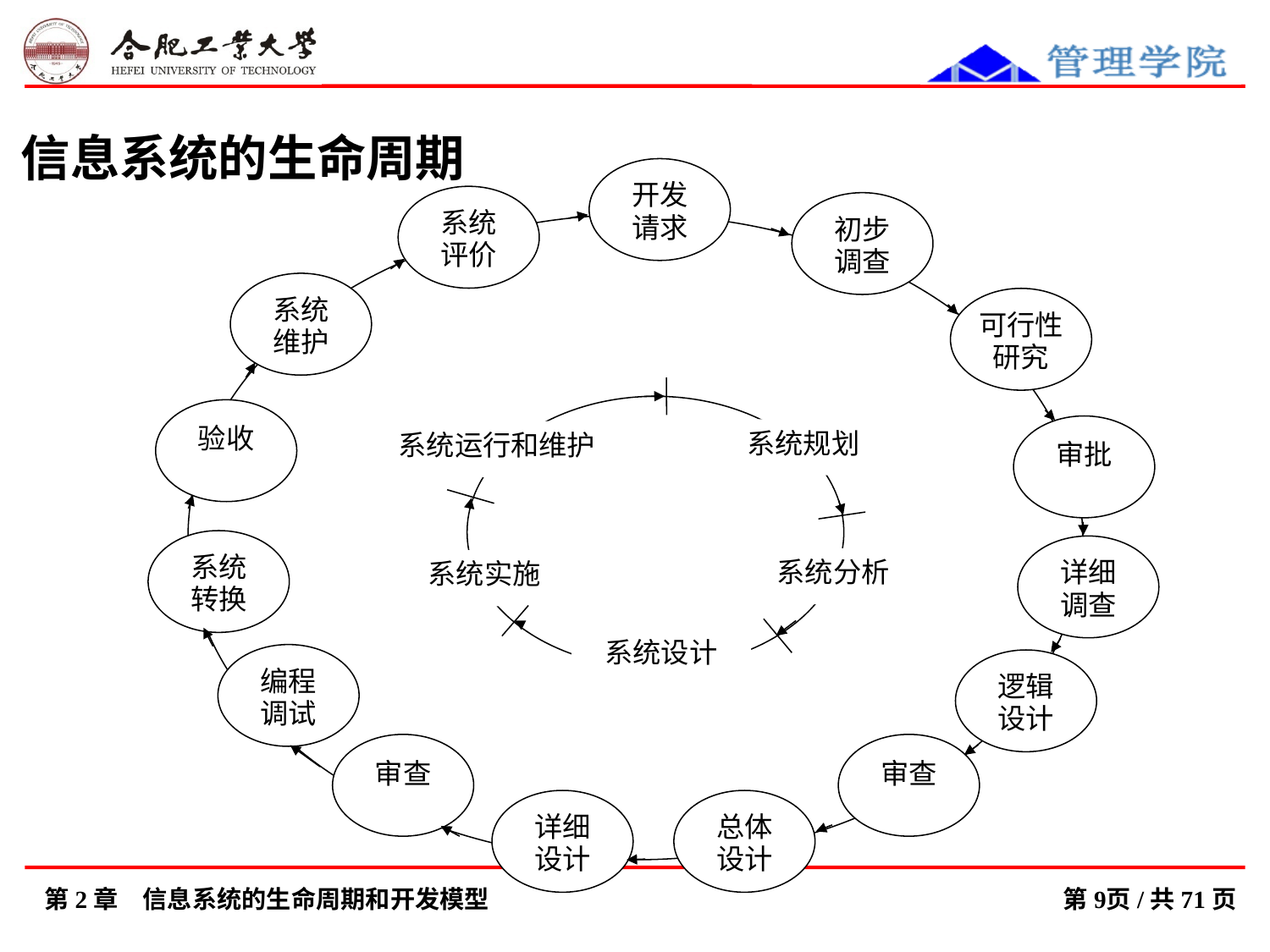

信息系统的生命周期

开发请求
系统评价
初步调查

系统维护
可行性研究

系统规划

系统运行和维护

系统分析

系统实施

系统设计

验收

审批

系统转换
详细调查

编程调试
逻辑设计
审查
审查

详细设计
总体设计

第2章　信息系统的生命周期和开发模型